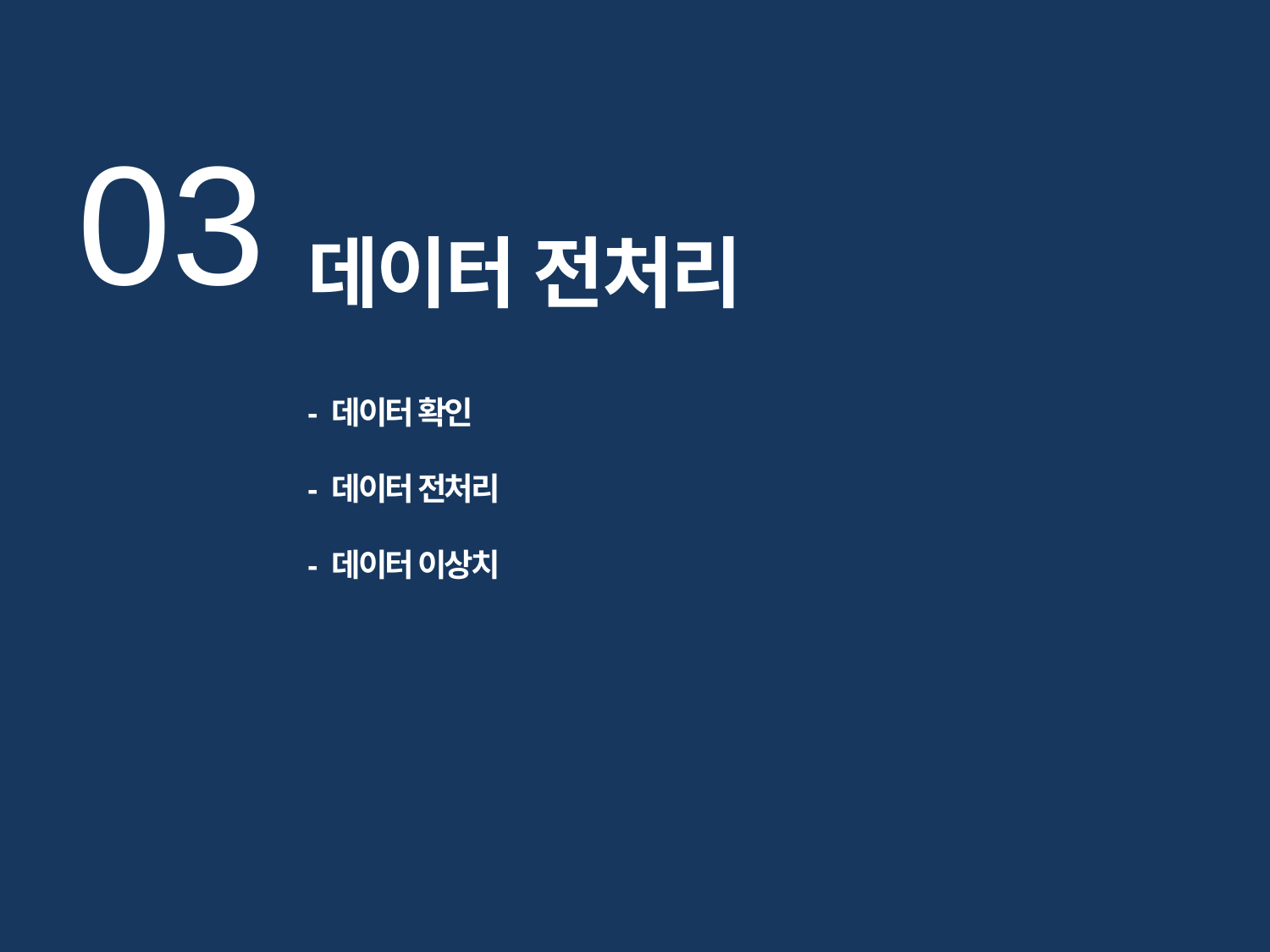

03
데이터 전처리
- 데이터 확인

- 데이터 전처리

- 데이터 이상치